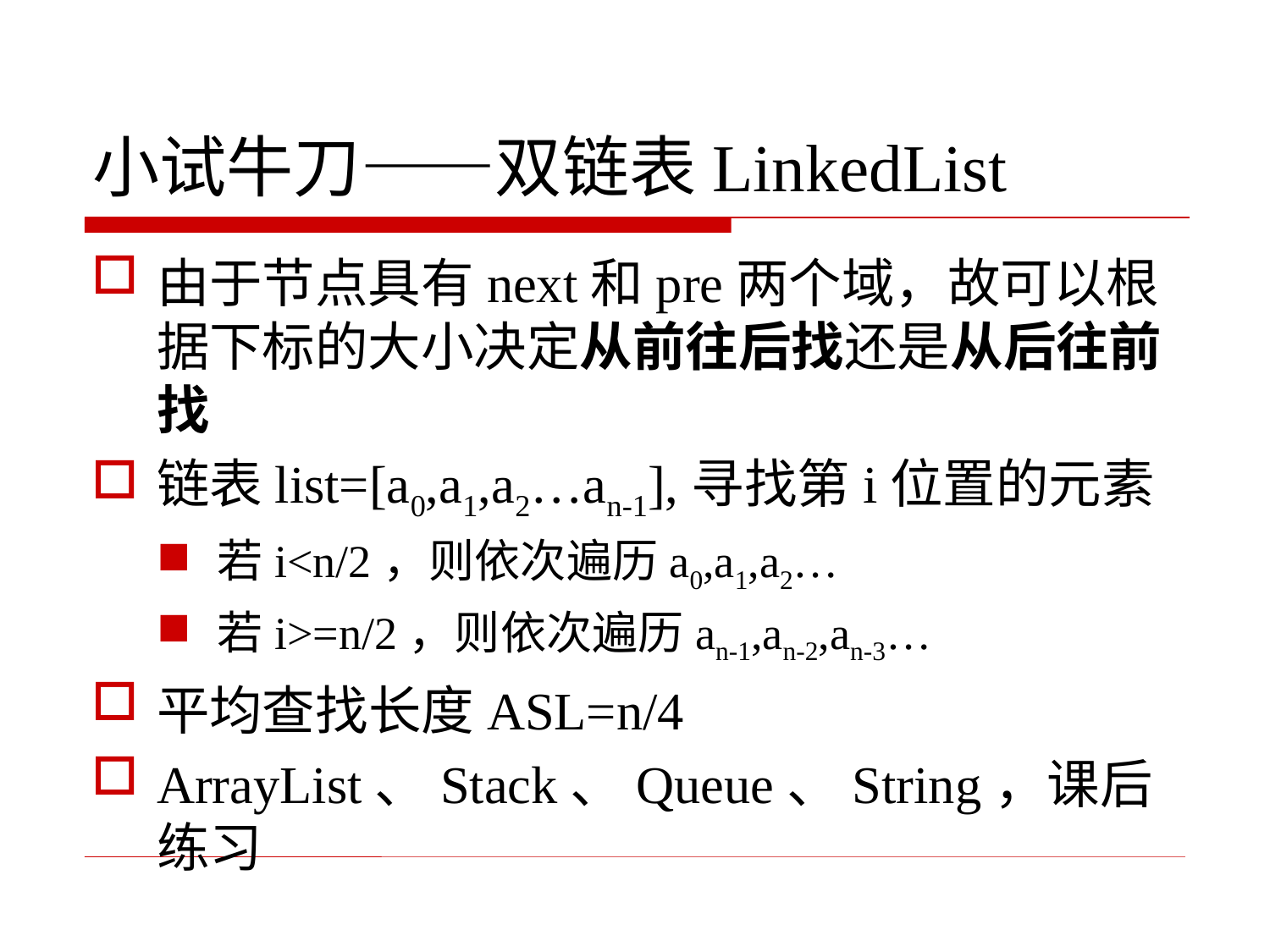

# 小试牛刀——双链表LinkedList
由于节点具有next和pre两个域，故可以根据下标的大小决定从前往后找还是从后往前找
链表list=[a0,a1,a2…an-1],寻找第i位置的元素
若i<n/2，则依次遍历a0,a1,a2…
若i>=n/2，则依次遍历an-1,an-2,an-3…
平均查找长度ASL=n/4
ArrayList、Stack、Queue、String，课后练习